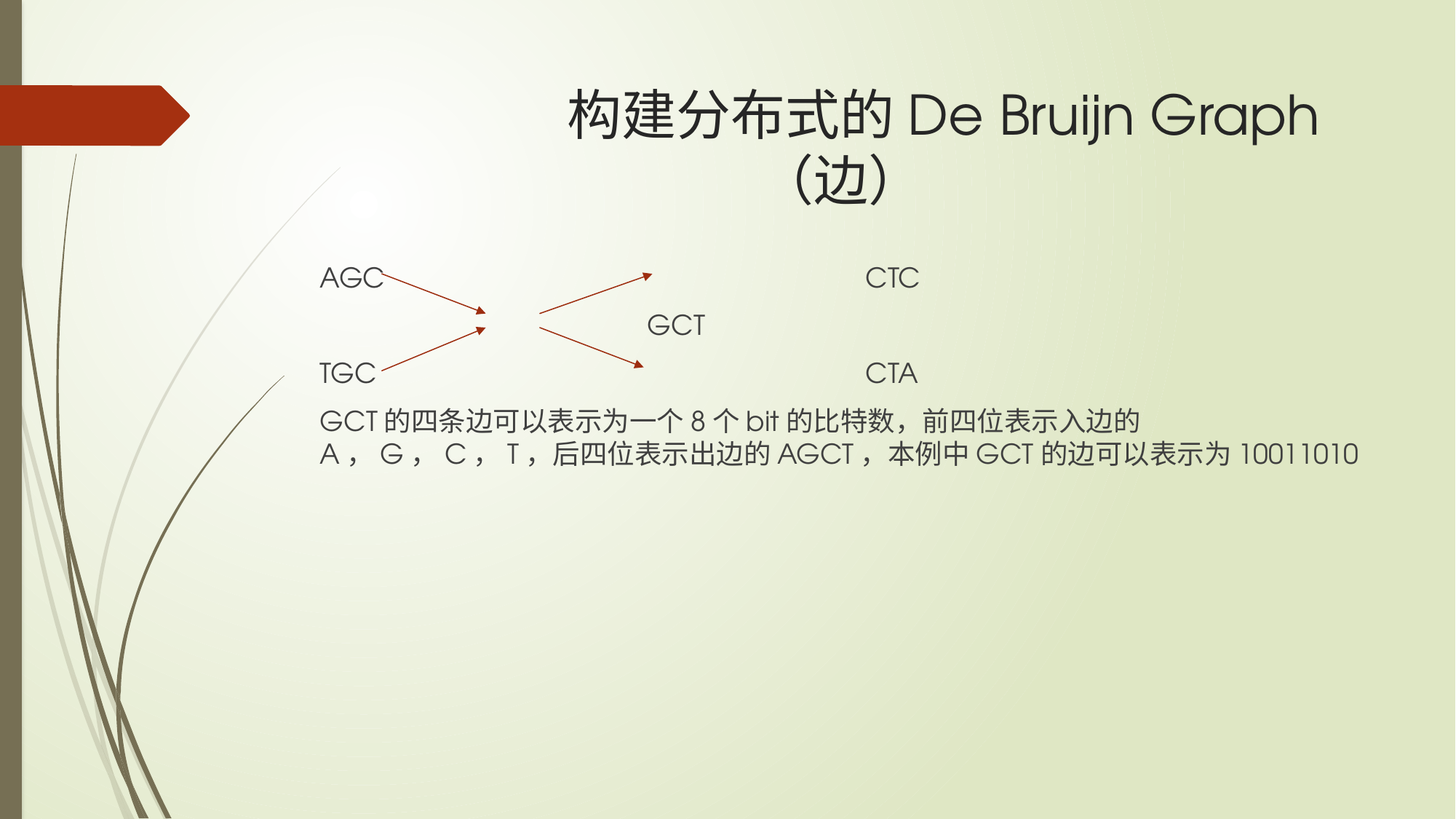

# 构建分布式的De Bruijn Graph（边）
AGC 					CTC
			GCT
TGC					CTA
GCT的四条边可以表示为一个8个bit的比特数，前四位表示入边的A，G，C，T，后四位表示出边的AGCT，本例中GCT的边可以表示为10011010